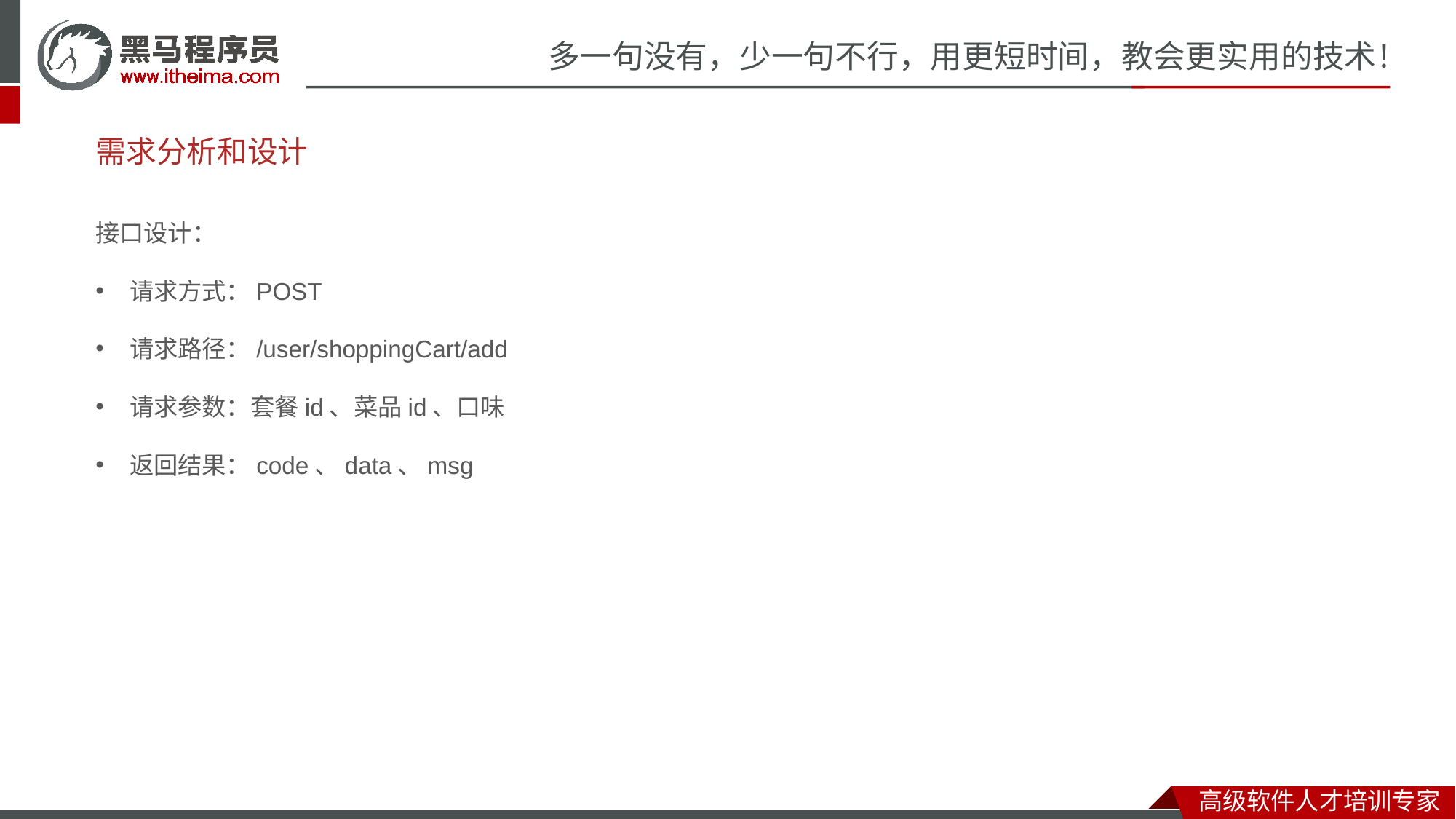

# 需求分析和设计
接口设计：
请求方式：POST
请求路径：/user/shoppingCart/add
请求参数：套餐id、菜品id、口味
返回结果：code、data、msg